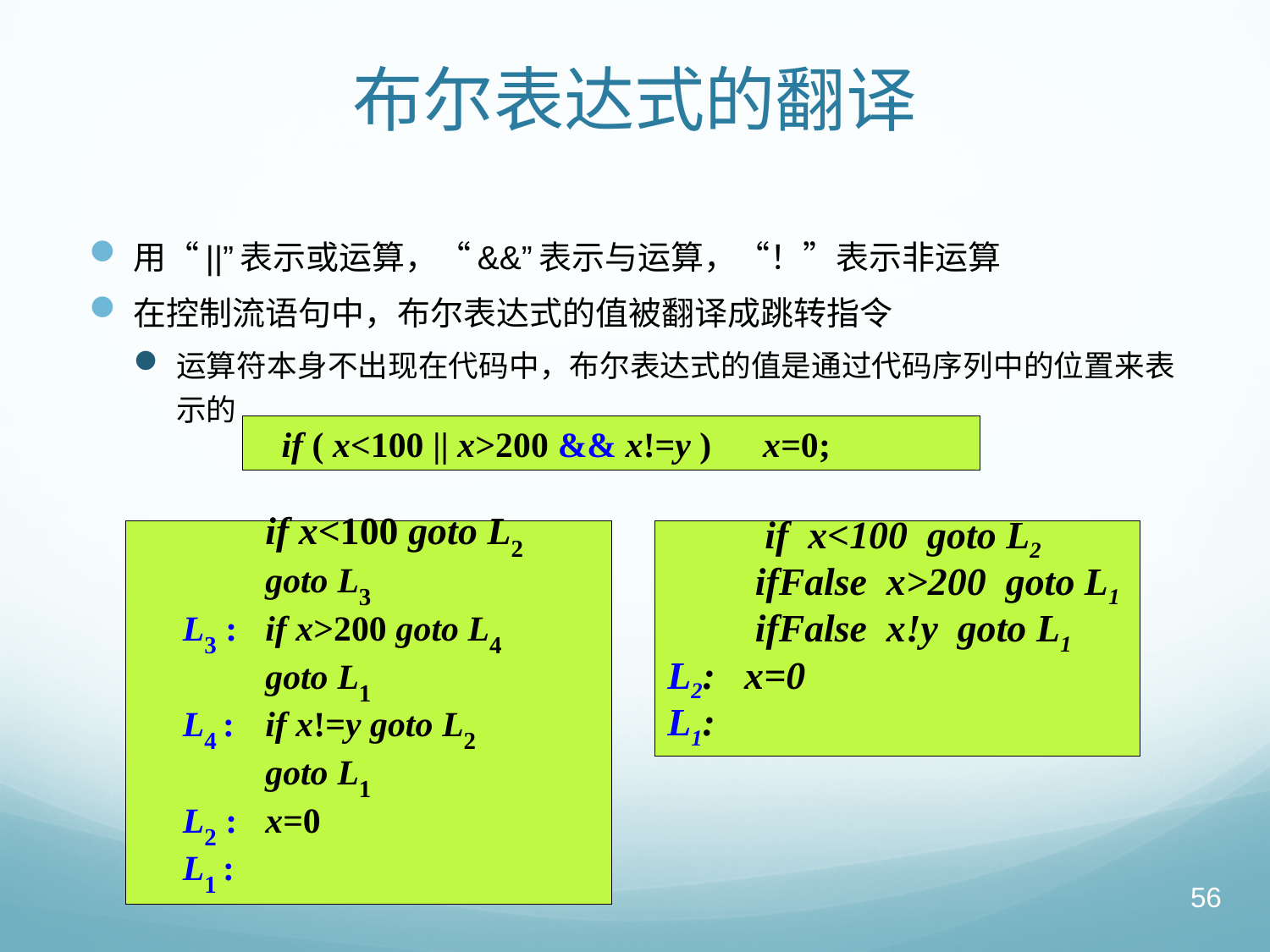

# 布尔表达式的翻译
用“||”表示或运算，“&&”表示与运算，“！”表示非运算
在控制流语句中，布尔表达式的值被翻译成跳转指令
运算符本身不出现在代码中，布尔表达式的值是通过代码序列中的位置来表示的
   if ( x<100 || x>200 && x!=y ) 	x=0;
          if  x<100  goto L2
         ifFalse  x>200  goto L1
         ifFalse  x!y  goto L1
L2:   x=0
L1:
	if x<100 goto L2
	goto L3
     L3 : 	if x>200 goto L4
	goto L1
     L4 : 	if x!=y goto L2
	goto L1
     L2 :	x=0
     L1 :
56